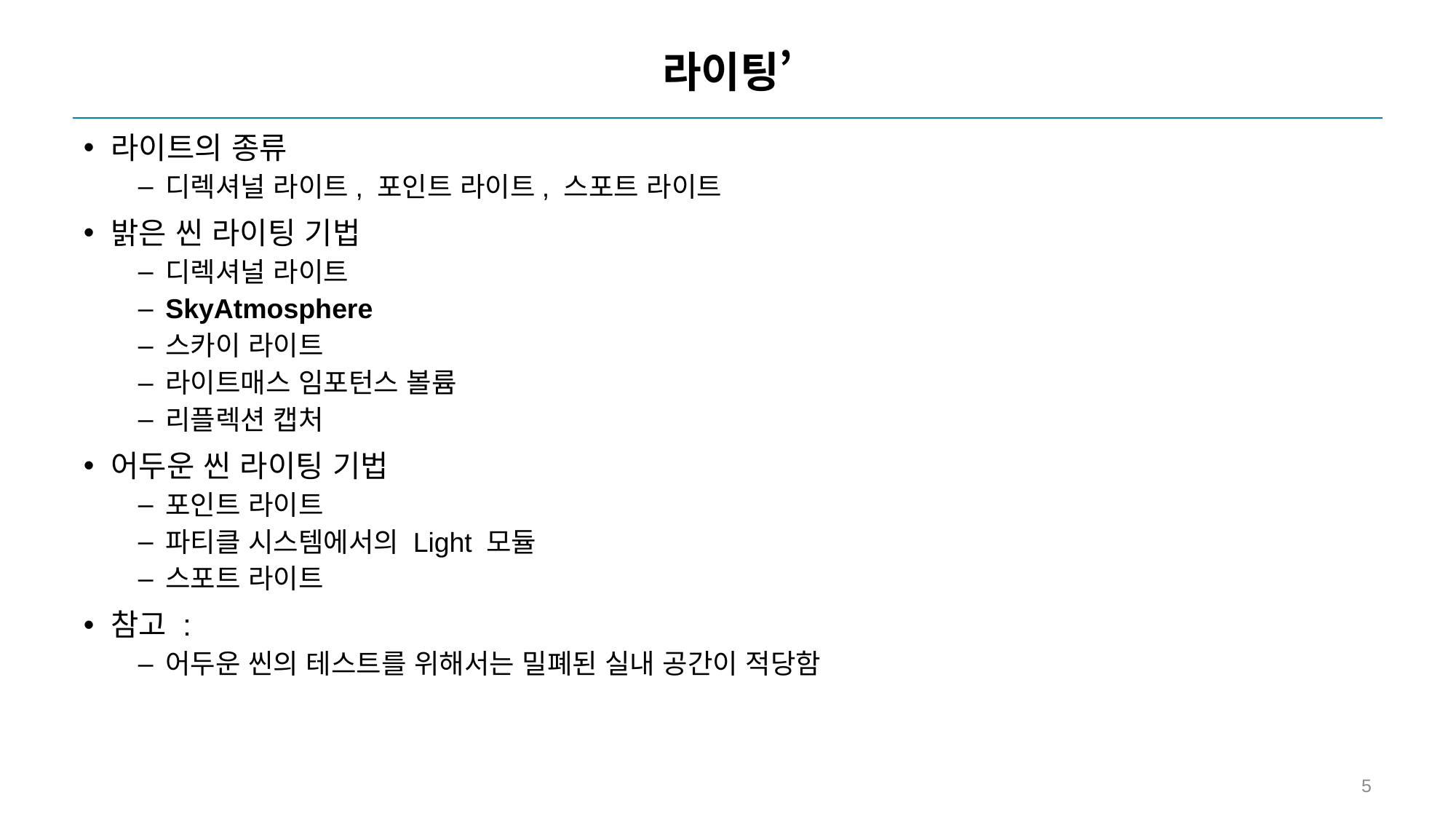

# 라이팅’
라이트의 종류
디렉셔널 라이트, 포인트 라이트, 스포트 라이트
밝은 씬 라이팅 기법
디렉셔널 라이트
SkyAtmosphere
스카이 라이트
라이트매스 임포턴스 볼륨
리플렉션 캡처
어두운 씬 라이팅 기법
포인트 라이트
파티클 시스템에서의 Light 모듈
스포트 라이트
참고 :
어두운 씬의 테스트를 위해서는 밀폐된 실내 공간이 적당함

5